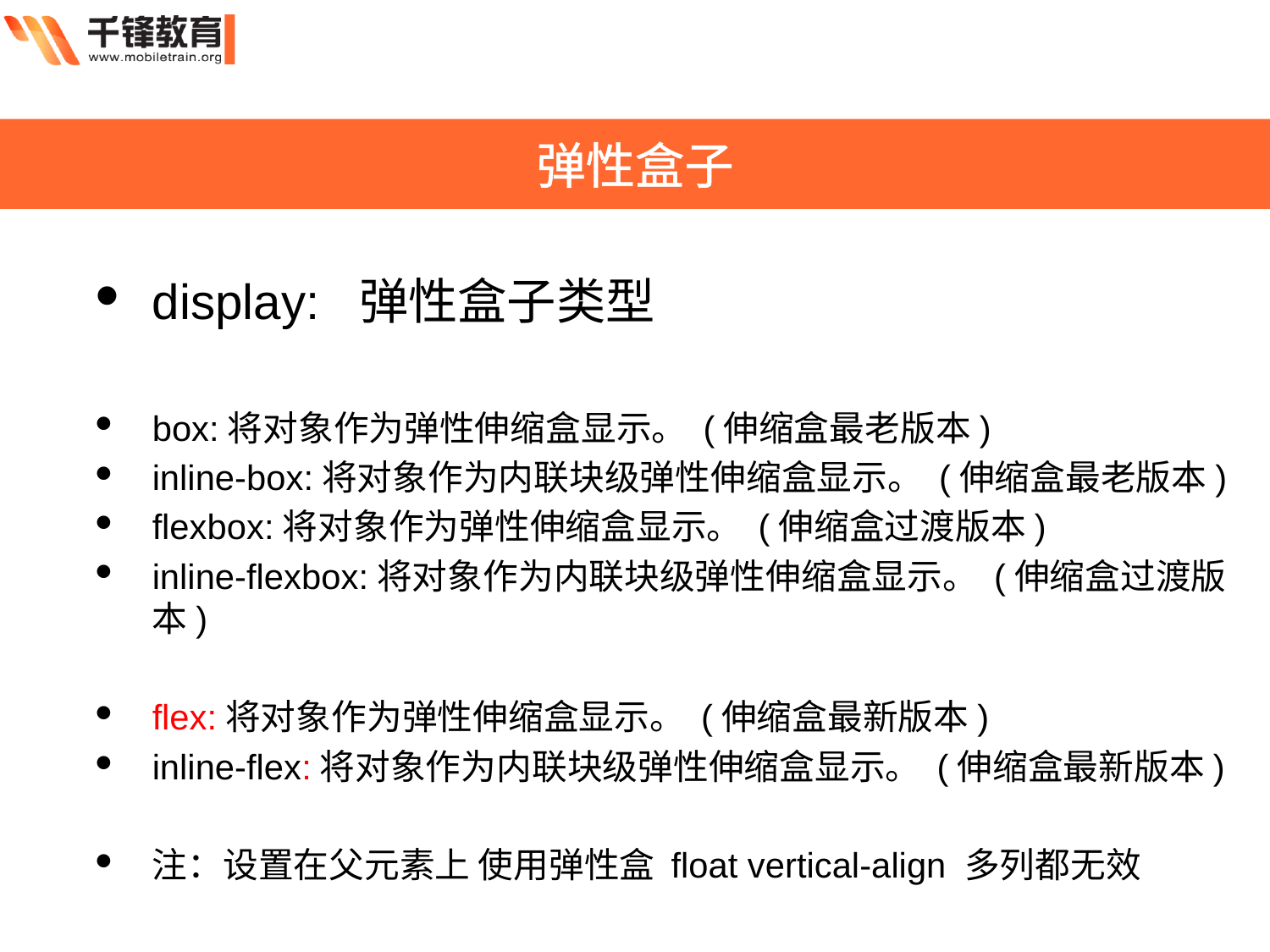

弹性盒子
display:  弹性盒子类型

box:将对象作为弹性伸缩盒显示。 (伸缩盒最老版本)
inline-box:将对象作为内联块级弹性伸缩盒显示。 (伸缩盒最老版本)
flexbox:将对象作为弹性伸缩盒显示。 (伸缩盒过渡版本)
inline-flexbox:将对象作为内联块级弹性伸缩盒显示。 (伸缩盒过渡版本)

flex:将对象作为弹性伸缩盒显示。 (伸缩盒最新版本)
inline-flex:将对象作为内联块级弹性伸缩盒显示。 (伸缩盒最新版本)

注：设置在父元素上 使用弹性盒 float vertical-align 多列都无效